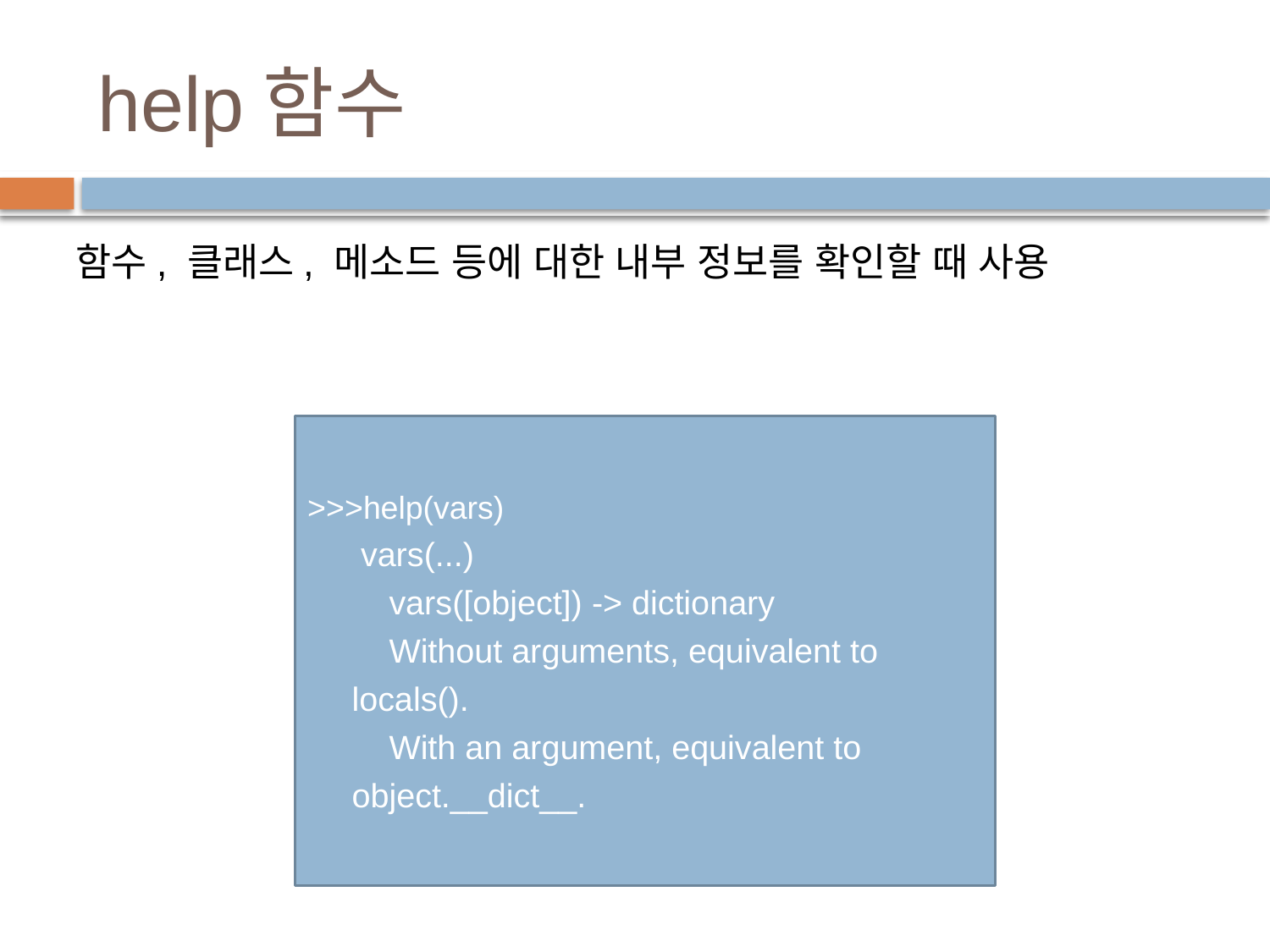

# help함수
함수, 클래스, 메소드 등에 대한 내부 정보를 확인할 때 사용

>>>help(vars)
 vars(...)
    vars([object]) -> dictionary
    Without arguments, equivalent to locals().
    With an argument, equivalent to object.__dict__.